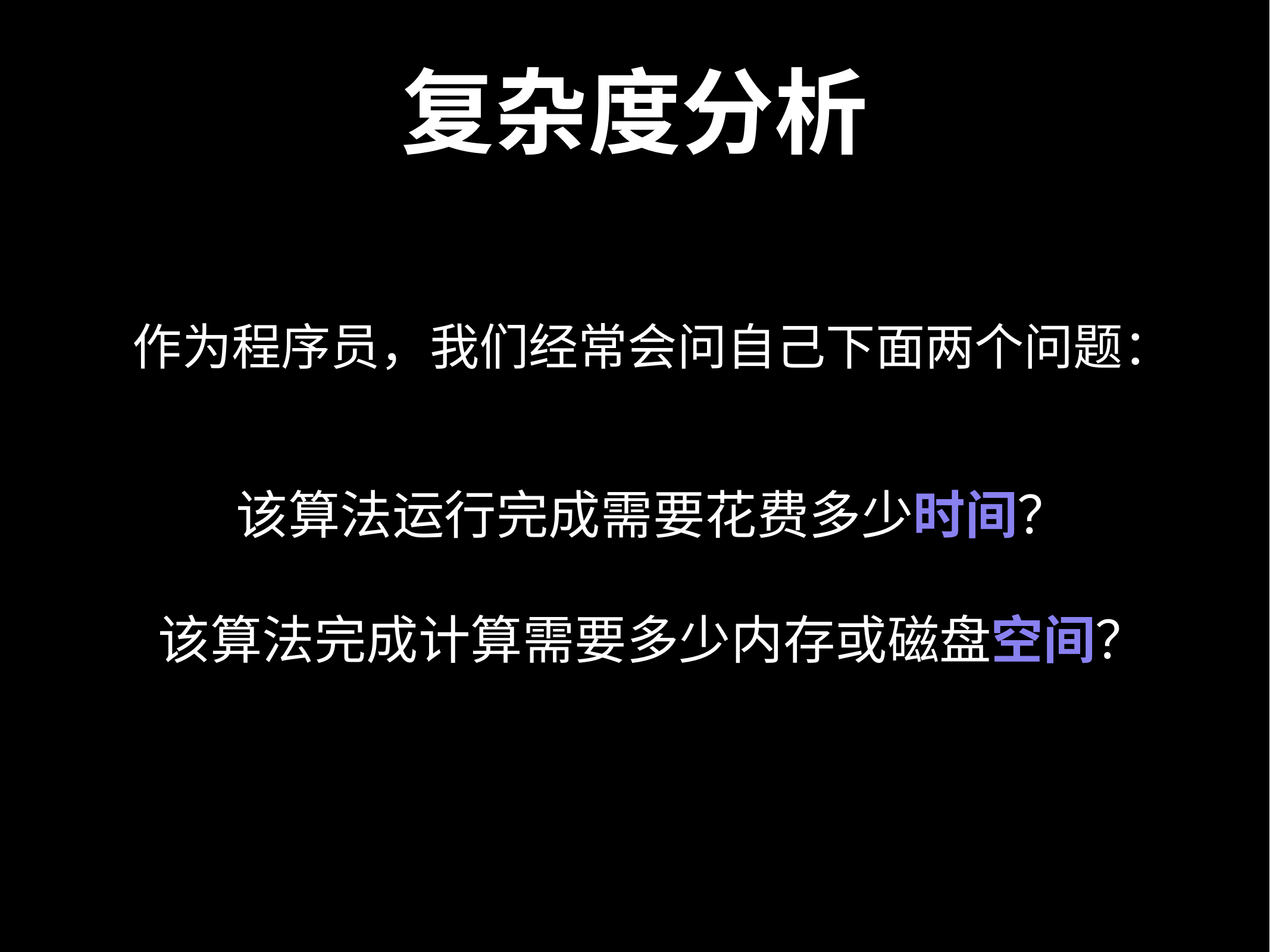

# 复杂度分析
作为程序员，我们经常会问自己下面两个问题：
该算法运行完成需要花费多少时间？

该算法完成计算需要多少内存或磁盘空间？